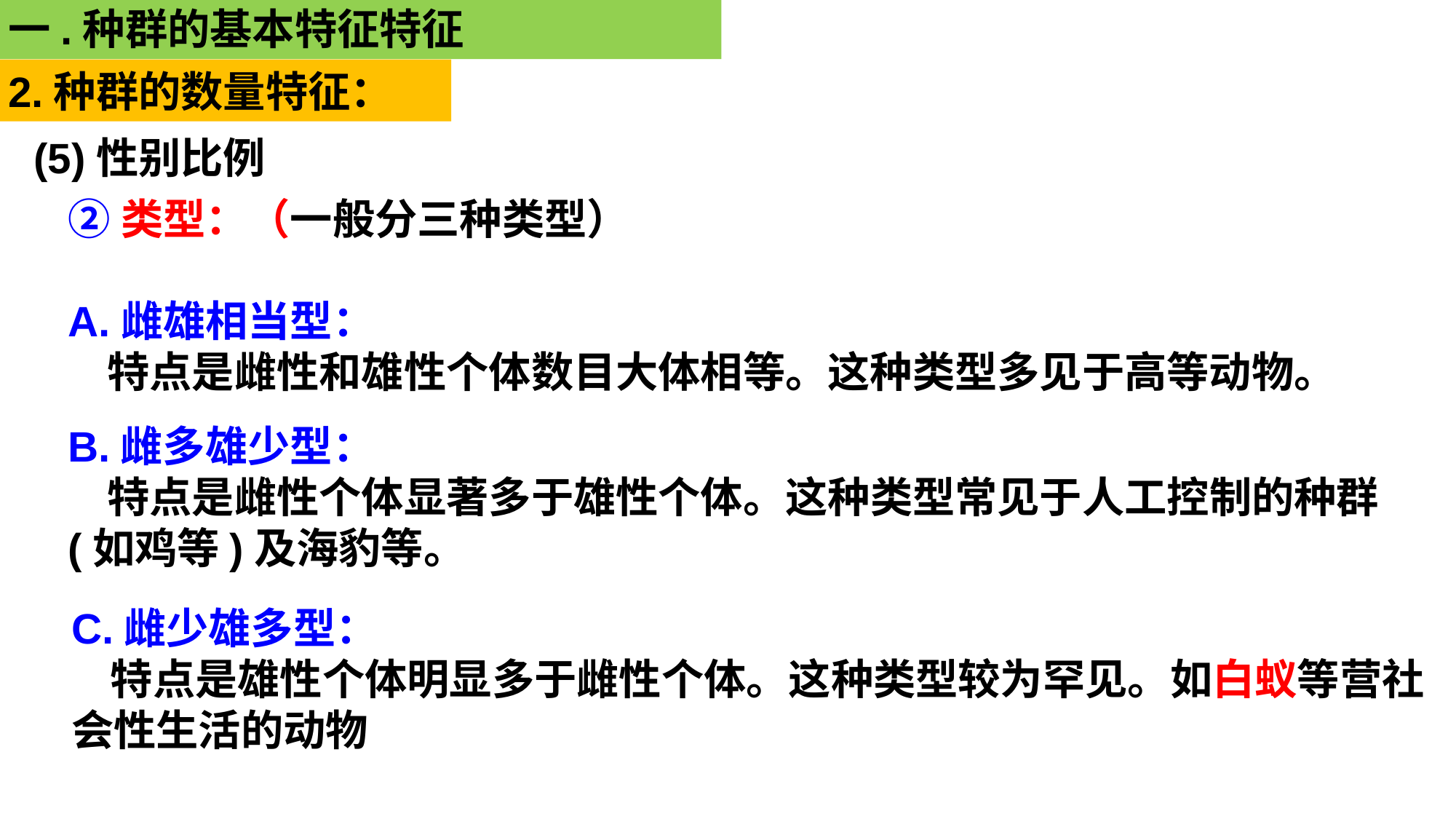

一.种群的基本特征特征
2.种群的数量特征：
(5)性别比例
②类型：（一般分三种类型）

A.雌雄相当型：
   特点是雌性和雄性个体数目大体相等。这种类型多见于高等动物。
B.雌多雄少型：
   特点是雌性个体显著多于雄性个体。这种类型常见于人工控制的种群(如鸡等)及海豹等。
C.雌少雄多型：
   特点是雄性个体明显多于雌性个体。这种类型较为罕见。如白蚁等营社会性生活的动物